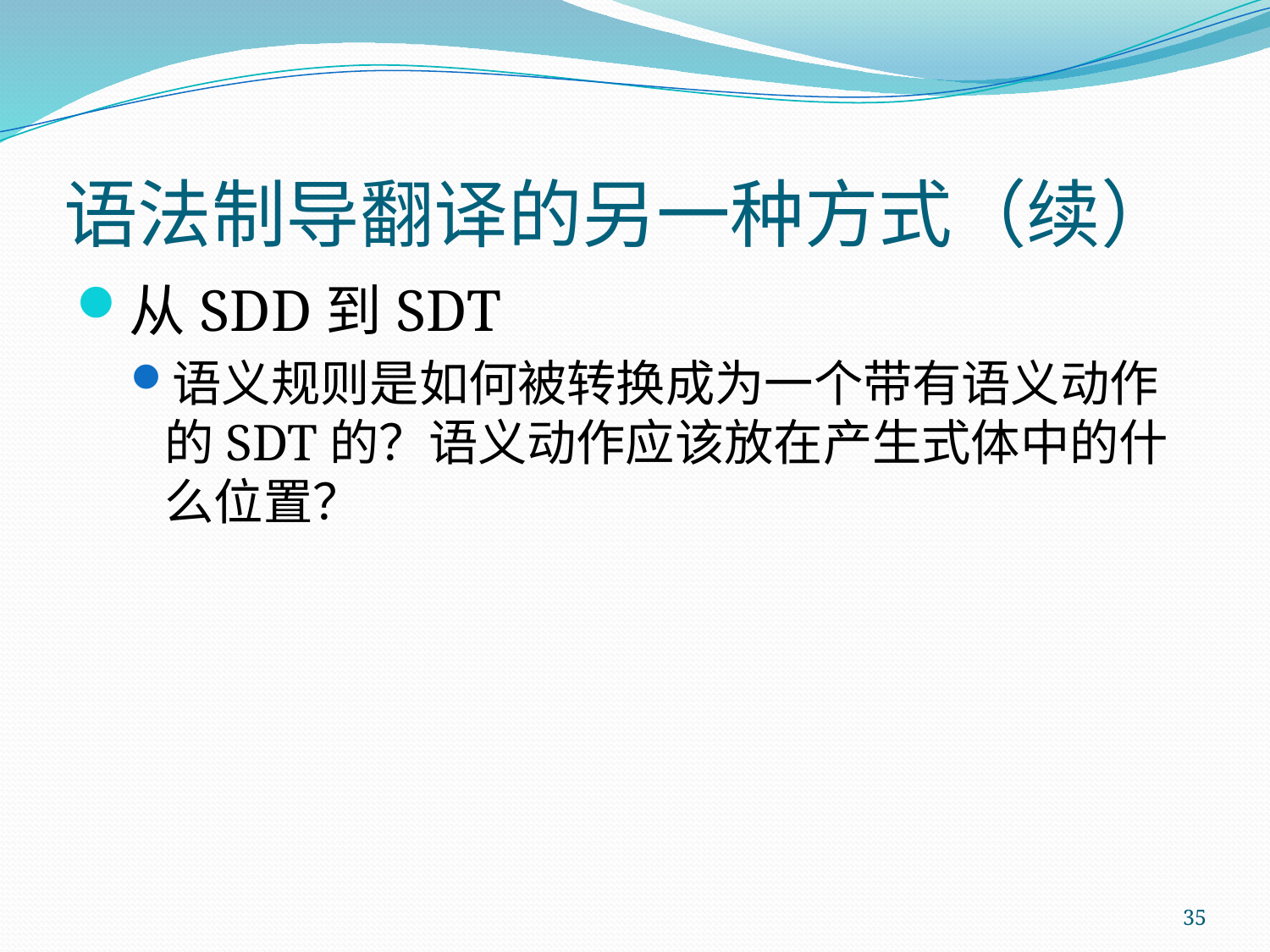

# 语法制导翻译的另一种方式（续）
从SDD到SDT
语义规则是如何被转换成为一个带有语义动作的SDT的？语义动作应该放在产生式体中的什么位置？

35